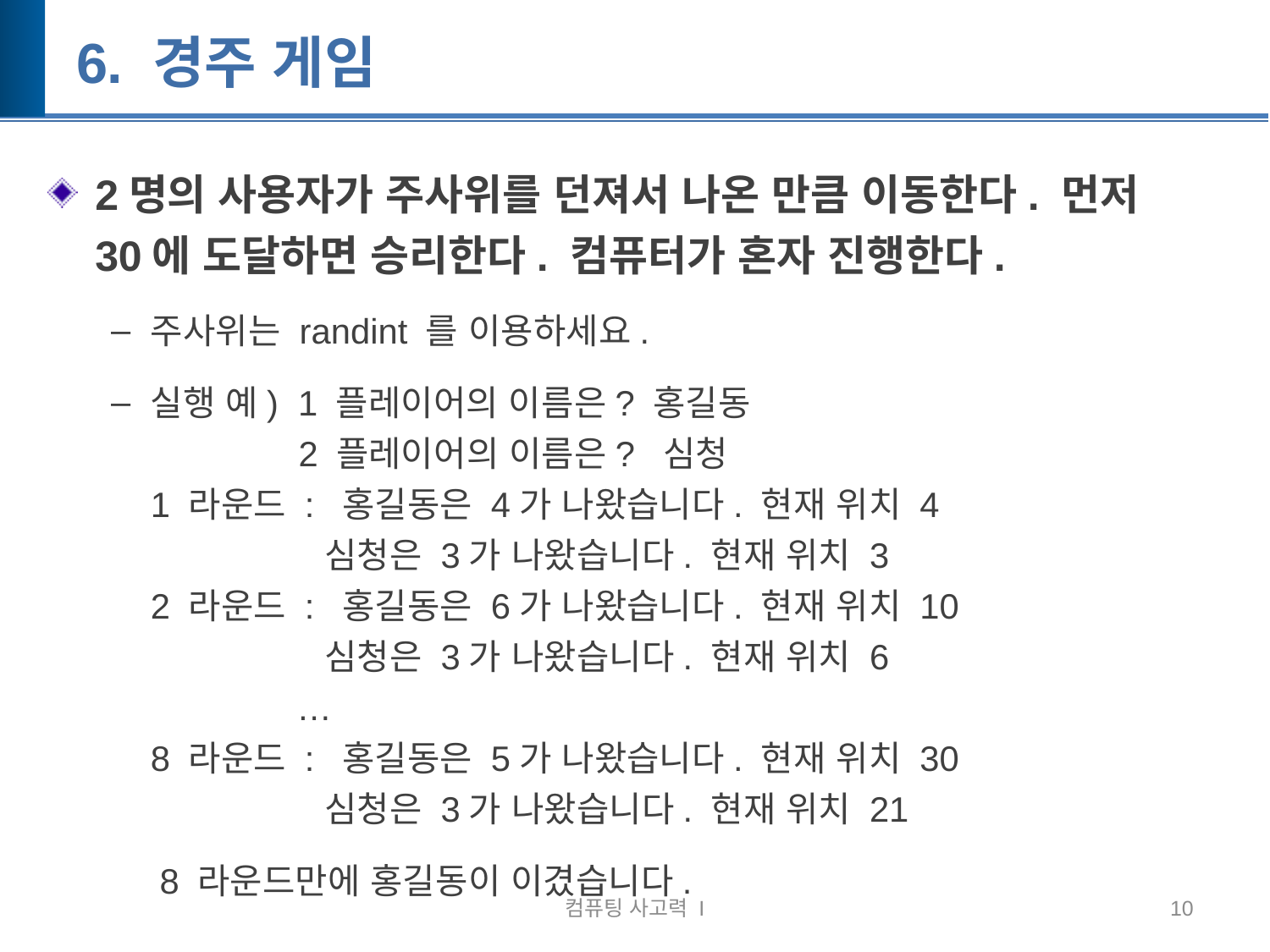

# 6. 경주 게임
2명의 사용자가 주사위를 던져서 나온 만큼 이동한다. 먼저 30에 도달하면 승리한다. 컴퓨터가 혼자 진행한다.
주사위는 randint 를 이용하세요.
실행 예)  1 플레이어의 이름은? 홍길동
              2 플레이어의 이름은?  심청
1 라운드 :  홍길동은 4가 나왔습니다. 현재 위치 4
                 심청은 3가 나왔습니다. 현재 위치 3
2 라운드 :  홍길동은 6가 나왔습니다. 현재 위치 10
                 심청은 3가 나왔습니다. 현재 위치 6
               …
8 라운드 :  홍길동은 5가 나왔습니다. 현재 위치 30
                 심청은 3가 나왔습니다. 현재 위치 21
     8 라운드만에 홍길동이 이겼습니다.
컴퓨팅 사고력 I
10